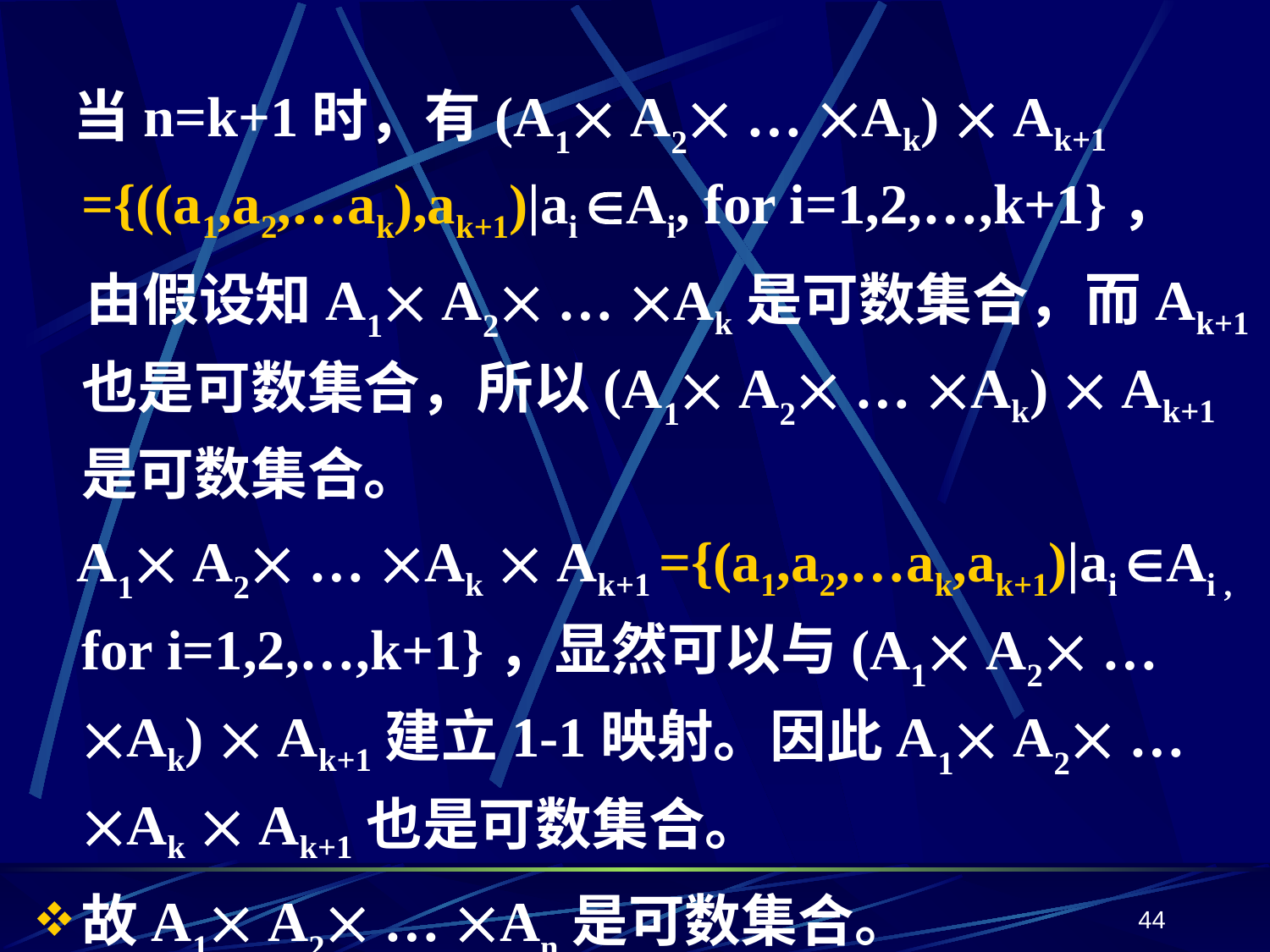

当n=k+1时，有(A1× A2× … ×Ak) × Ak+1 ={((a1,a2,…ak),ak+1)|ai ∈Ai, for i=1,2,…,k+1}，
   由假设知A1× A2× … ×Ak是可数集合，而Ak+1也是可数集合，所以(A1× A2× … ×Ak) × Ak+1是可数集合。
   A1× A2× … ×Ak × Ak+1 ={(a1,a2,…ak,ak+1)|ai ∈Ai , for i=1,2,…,k+1}，显然可以与(A1× A2× … ×Ak) × Ak+1建立1-1映射。因此A1× A2× … ×Ak × Ak+1也是可数集合。
故A1× A2× … ×An是可数集合。
44